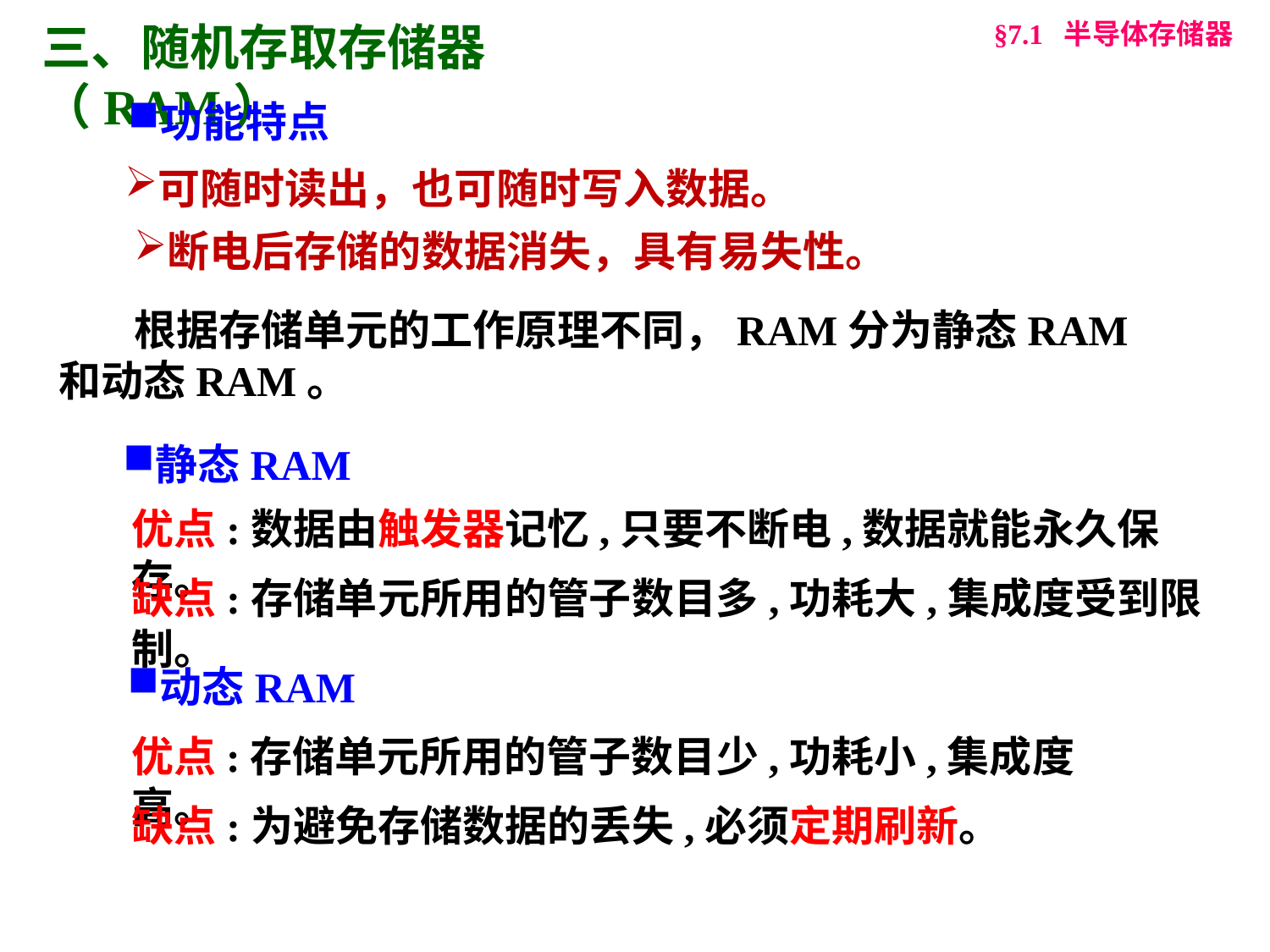

三、随机存取存储器（RAM）
§7.1  半导体存储器
功能特点
可随时读出，也可随时写入数据。
断电后存储的数据消失，具有易失性。
根据存储单元的工作原理不同，RAM分为静态RAM和动态RAM。
静态RAM
优点:数据由触发器记忆,只要不断电,数据就能永久保存。
缺点:存储单元所用的管子数目多,功耗大,集成度受到限制。
动态RAM
优点:存储单元所用的管子数目少,功耗小,集成度高。
缺点:为避免存储数据的丢失,必须定期刷新。